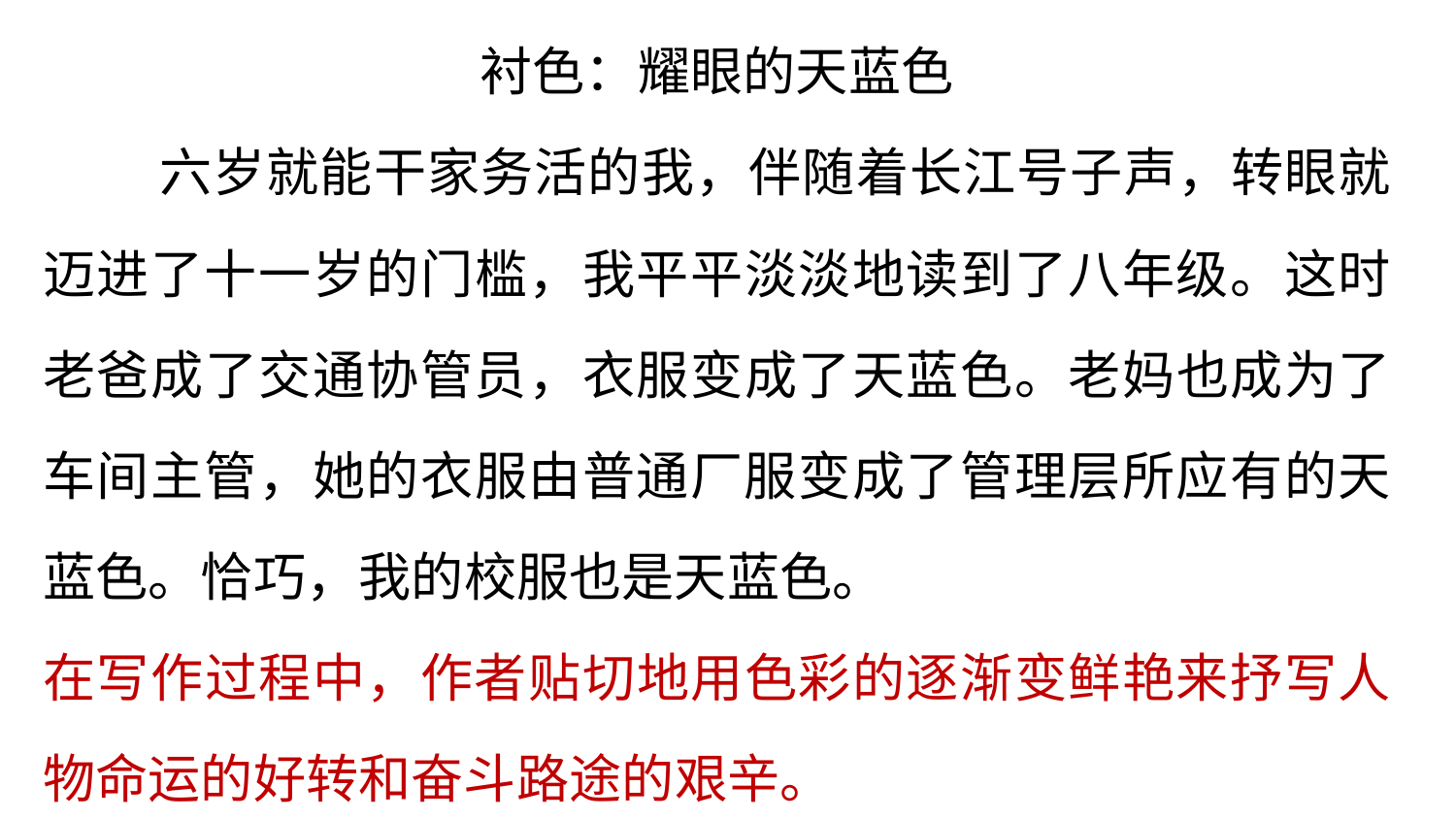

衬色：耀眼的天蓝色
        六岁就能干家务活的我，伴随着长江号子声，转眼就迈进了十一岁的门槛，我平平淡淡地读到了八年级。这时老爸成了交通协管员，衣服变成了天蓝色。老妈也成为了车间主管，她的衣服由普通厂服变成了管理层所应有的天蓝色。恰巧，我的校服也是天蓝色。
在写作过程中，作者贴切地用色彩的逐渐变鲜艳来抒写人物命运的好转和奋斗路途的艰辛。